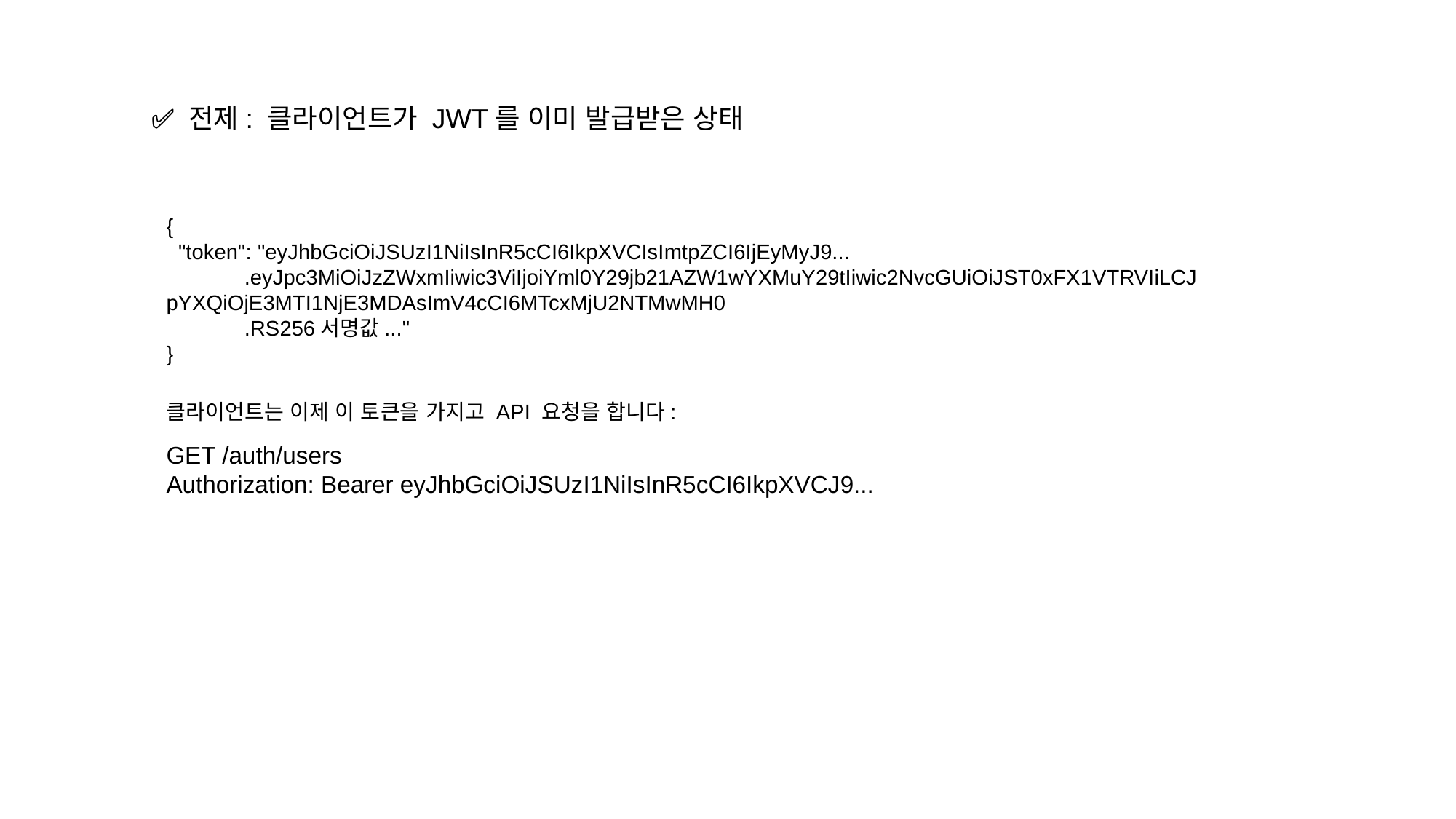

✅ 전제: 클라이언트가 JWT를 이미 발급받은 상태
{
  "token": "eyJhbGciOiJSUzI1NiIsInR5cCI6IkpXVCIsImtpZCI6IjEyMyJ9...
             .eyJpc3MiOiJzZWxmIiwic3ViIjoiYml0Y29jb21AZW1wYXMuY29tIiwic2NvcGUiOiJST0xFX1VTRVIiLCJpYXQiOjE3MTI1NjE3MDAsImV4cCI6MTcxMjU2NTMwMH0
             .RS256서명값..."
}
클라이언트는 이제 이 토큰을 가지고 API 요청을 합니다:
GET /auth/users
Authorization: Bearer eyJhbGciOiJSUzI1NiIsInR5cCI6IkpXVCJ9...